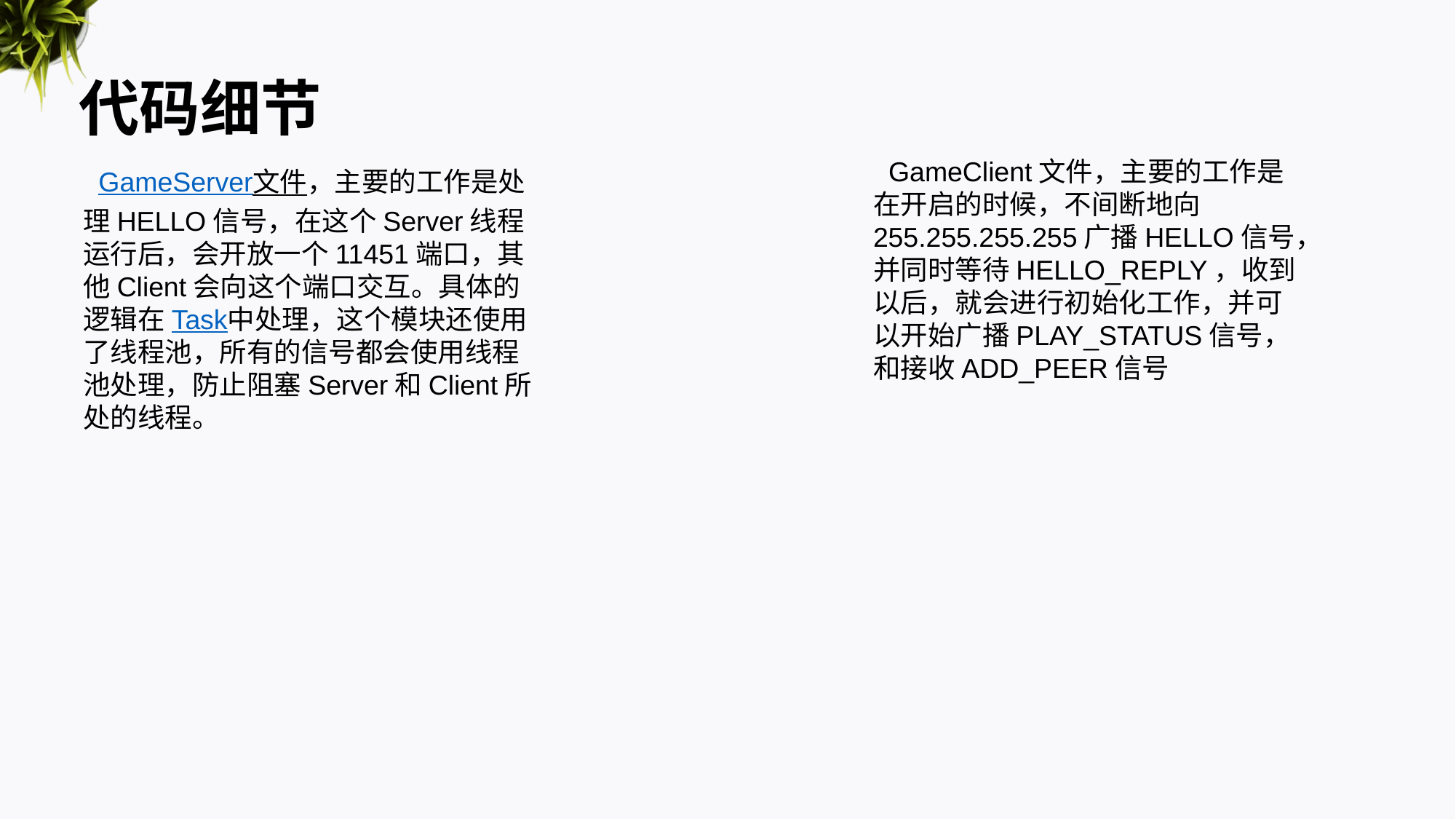

代码细节

  GameClient文件，主要的工作是在开启的时候，不间断地向255.255.255.255广播HELLO信号，并同时等待HELLO_REPLY，收到以后，就会进行初始化工作，并可以开始广播PLAY_STATUS信号，和接收ADD_PEER信号
  GameServer文件，主要的工作是处理HELLO信号，在这个Server线程运行后，会开放一个11451端口，其他Client会向这个端口交互。具体的逻辑在Task中处理，这个模块还使用了线程池，所有的信号都会使用线程池处理，防止阻塞Server和Client所处的线程。